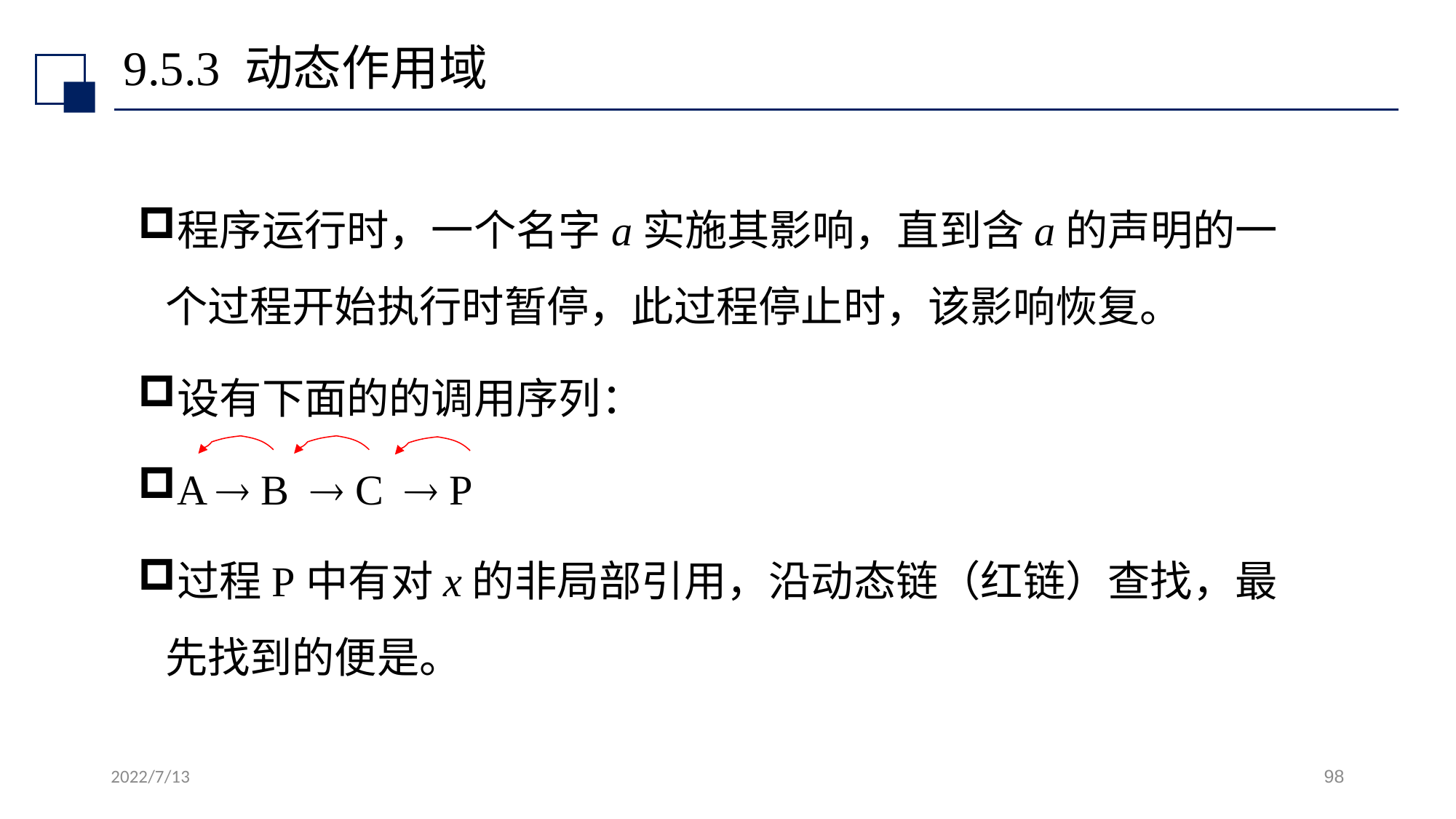

# 9.5.3 动态作用域
程序运行时，一个名字a实施其影响，直到含a的声明的一个过程开始执行时暂停，此过程停止时，该影响恢复。
设有下面的的调用序列：
A → B  → C  → P
过程P中有对x的非局部引用，沿动态链（红链）查找，最先找到的便是。

2022/7/13
98